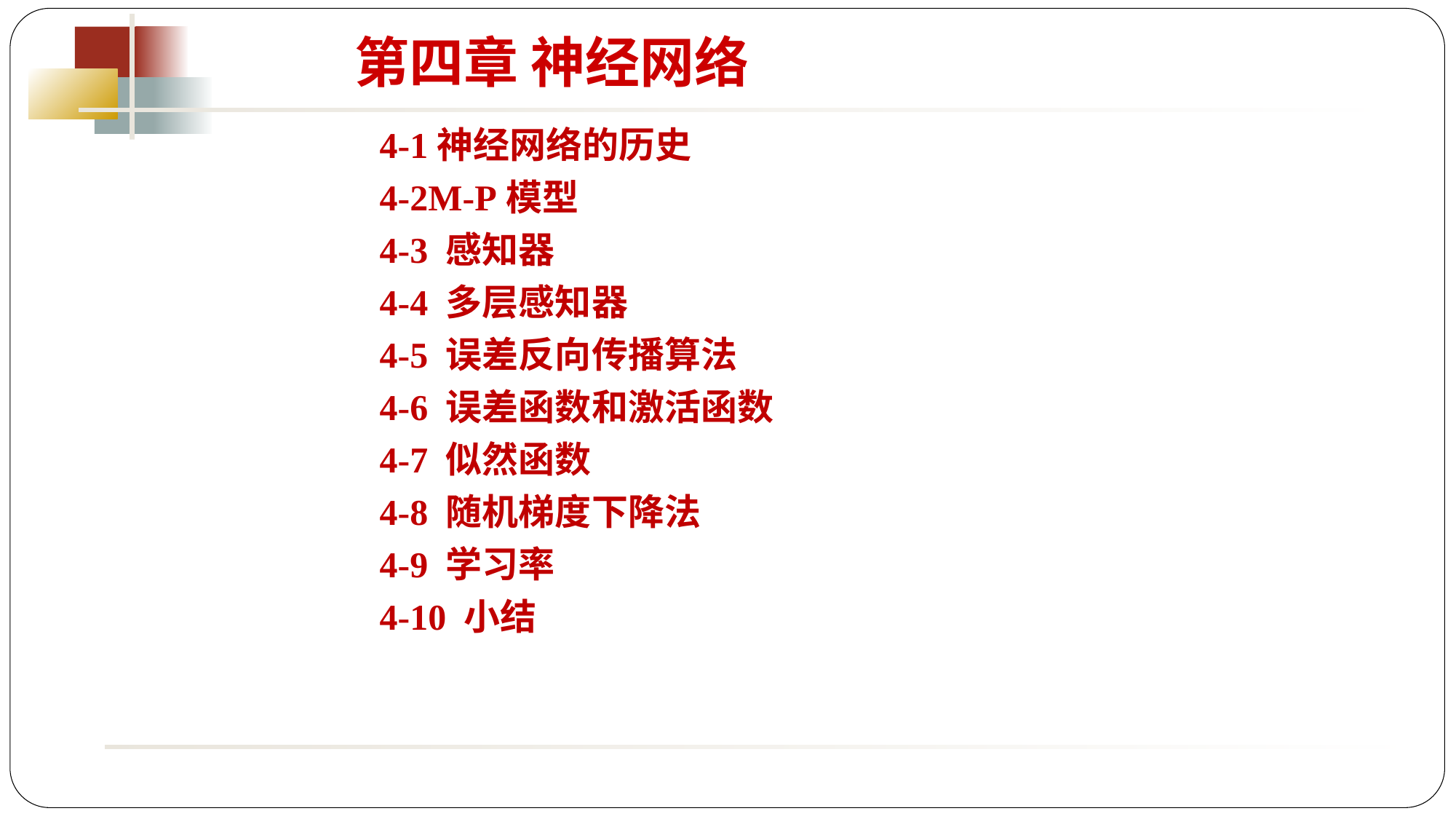

第四章 神经网络
4-1神经网络的历史
4-2M-P模型
4-3 感知器
4-4 多层感知器
4-5 误差反向传播算法
4-6 误差函数和激活函数
4-7 似然函数
4-8 随机梯度下降法
4-9 学习率
4-10 小结